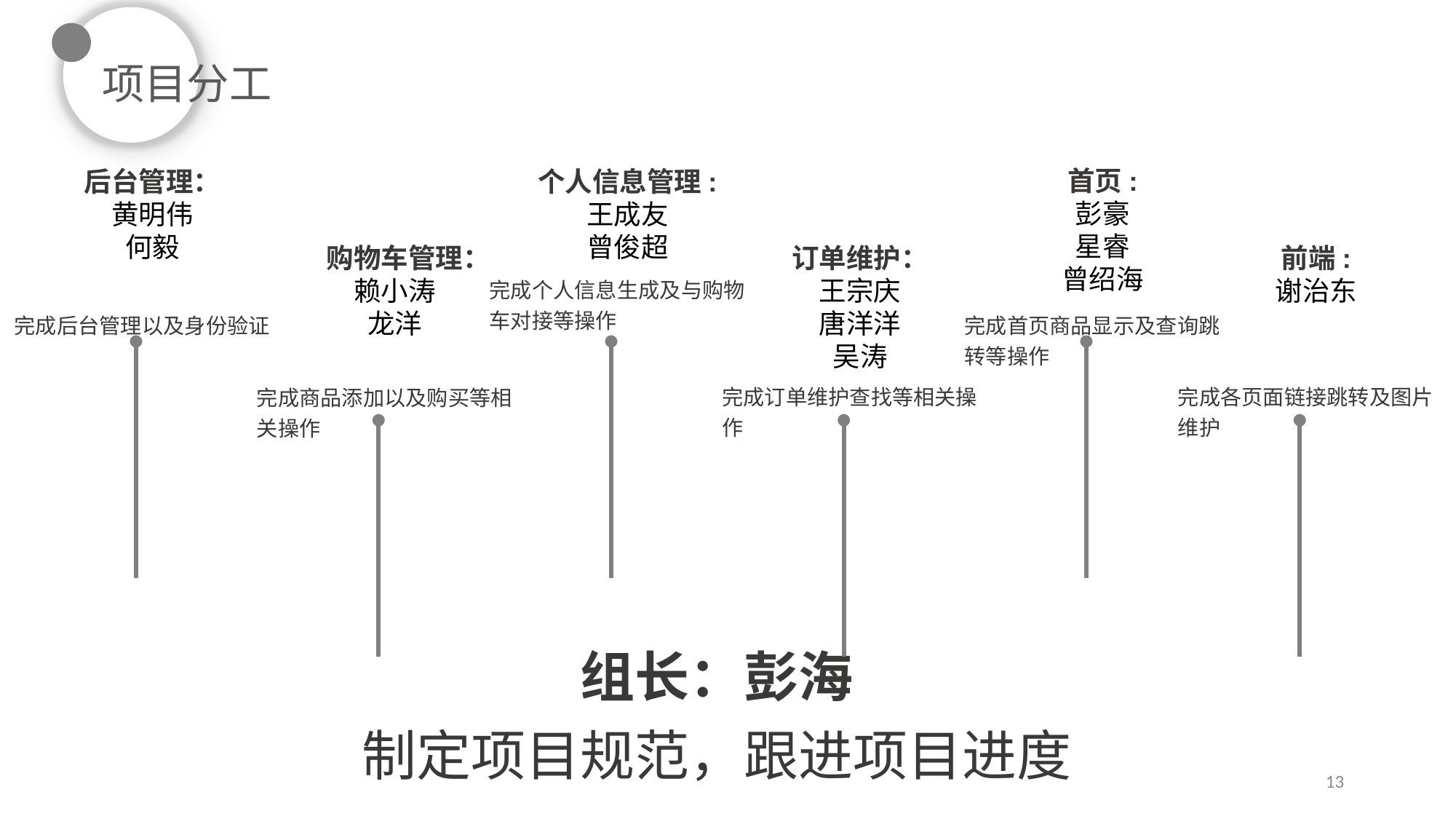

项目分工
首页:
彭豪
星睿
曾绍海
后台管理：黄明伟
何毅
个人信息管理:
王成友
曾俊超
购物车管理：
赖小涛
龙洋
订单维护：
王宗庆
唐洋洋
吴涛
前端:
谢治东
完成个人信息生成及与购物车对接等操作
完成首页商品显示及查询跳转等操作
完成后台管理以及身份验证
完成各页面链接跳转及图片维护
完成订单维护查找等相关操作
完成商品添加以及购买等相关操作
组长：彭海
制定项目规范，跟进项目进度
13